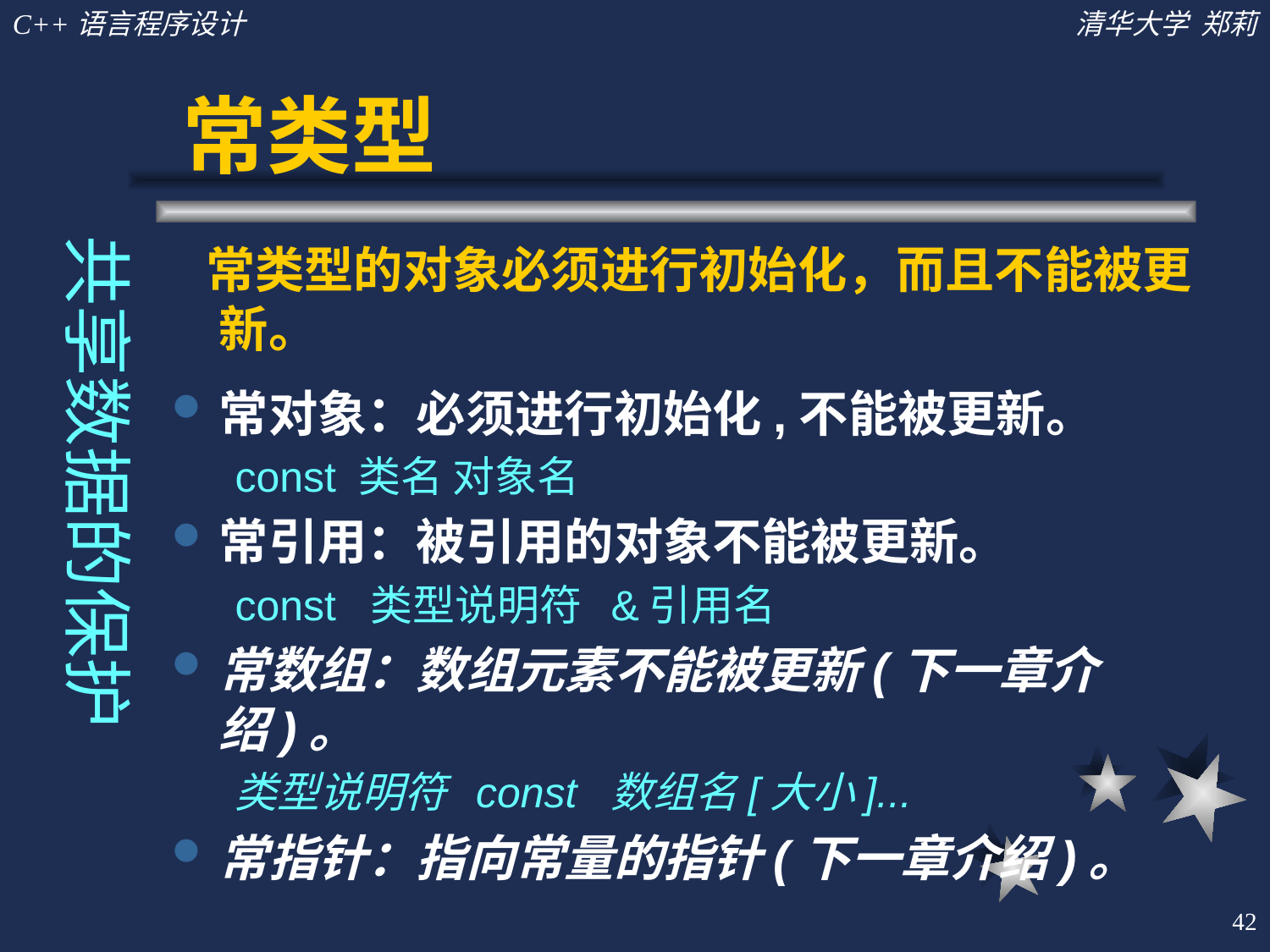

# 常类型
 共享数据的保护
  常类型的对象必须进行初始化，而且不能被更新。
常对象：必须进行初始化,不能被更新。
const 类名 对象名
常引用：被引用的对象不能被更新。
const  类型说明符  &引用名
常数组：数组元素不能被更新(下一章介绍)。
类型说明符  const  数组名[大小]...
常指针：指向常量的指针(下一章介绍)。
42